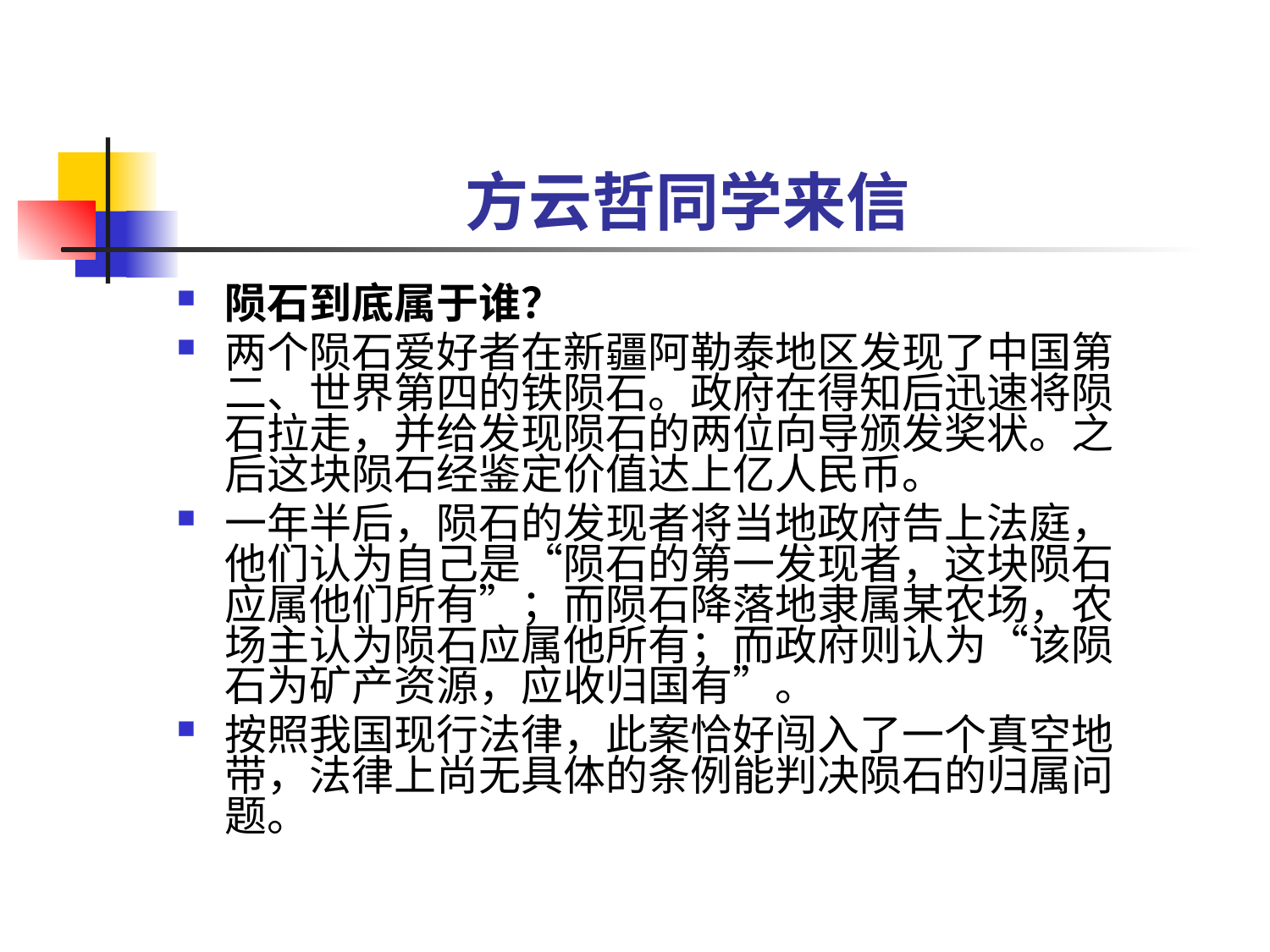

# 方云哲同学来信
陨石到底属于谁？
两个陨石爱好者在新疆阿勒泰地区发现了中国第二、世界第四的铁陨石。政府在得知后迅速将陨石拉走，并给发现陨石的两位向导颁发奖状。之后这块陨石经鉴定价值达上亿人民币。
一年半后，陨石的发现者将当地政府告上法庭，他们认为自己是“陨石的第一发现者，这块陨石应属他们所有”；而陨石降落地隶属某农场，农场主认为陨石应属他所有；而政府则认为“该陨石为矿产资源，应收归国有”。
按照我国现行法律，此案恰好闯入了一个真空地带，法律上尚无具体的条例能判决陨石的归属问题。